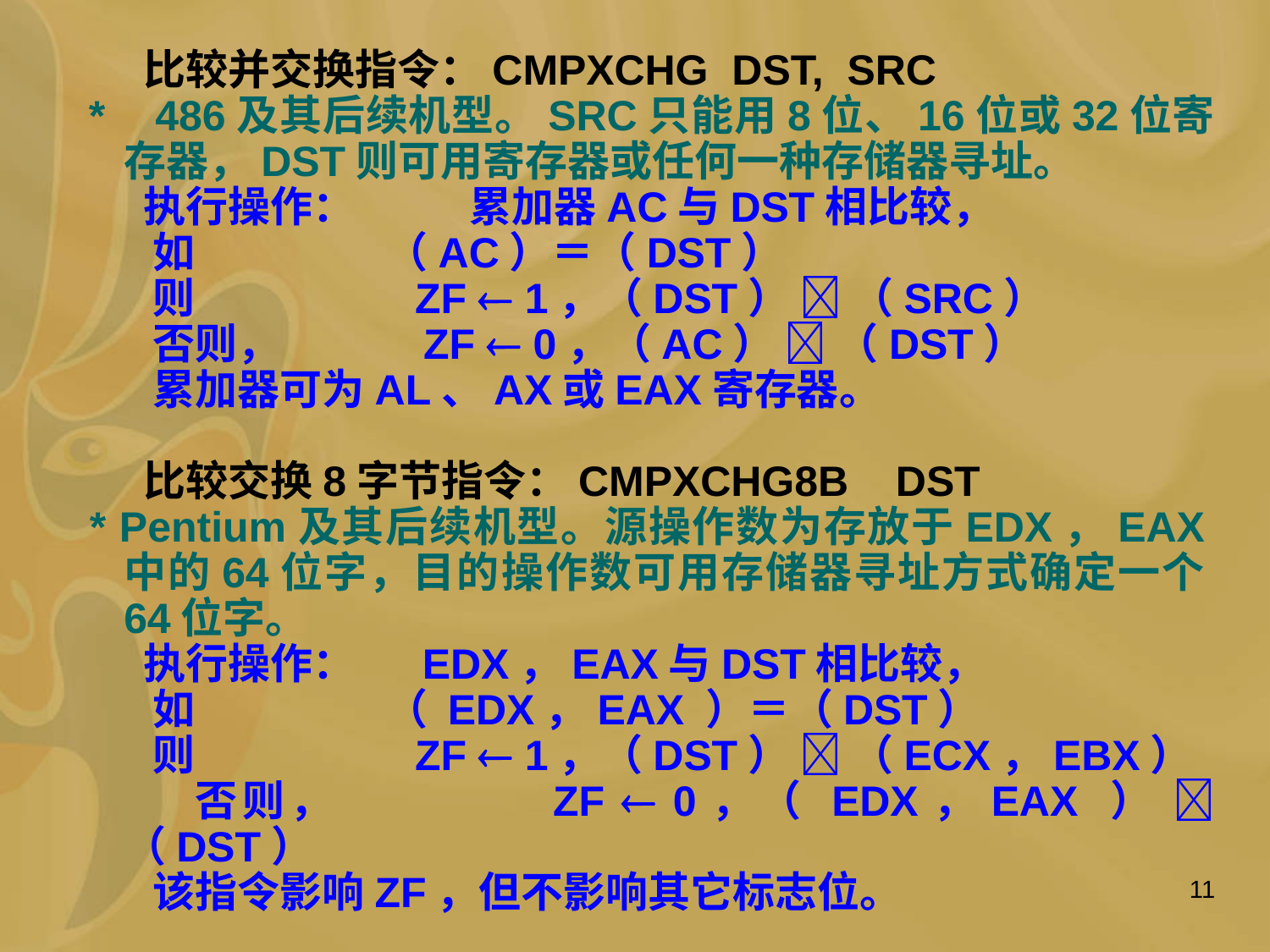

比较并交换指令：CMPXCHG  DST,  SRC
 *    486及其后续机型。SRC只能用8位、16位或32位寄存器，DST则可用寄存器或任何一种存储器寻址。
      执行操作：            累加器AC与DST相比较，
       如                    （AC）＝（DST）
       则                      ZF ← 1，（DST） ← （SRC）
       否则，              ZF ← 0，（AC） ← （DST）
       累加器可为AL、AX或EAX寄存器。

      比较交换8字节指令：CMPXCHG8B    DST
 * Pentium及其后续机型。源操作数为存放于EDX，EAX中的64位字，目的操作数可用存储器寻址方式确定一个64位字。
      执行操作：      EDX，EAX与DST相比较，
       如                    （ EDX，EAX ）＝（DST）
       则                      ZF ← 1，（DST） ← （ECX，EBX）
       否则，              ZF ← 0，（ EDX，EAX ） ← （DST）
       该指令影响ZF，但不影响其它标志位。
11